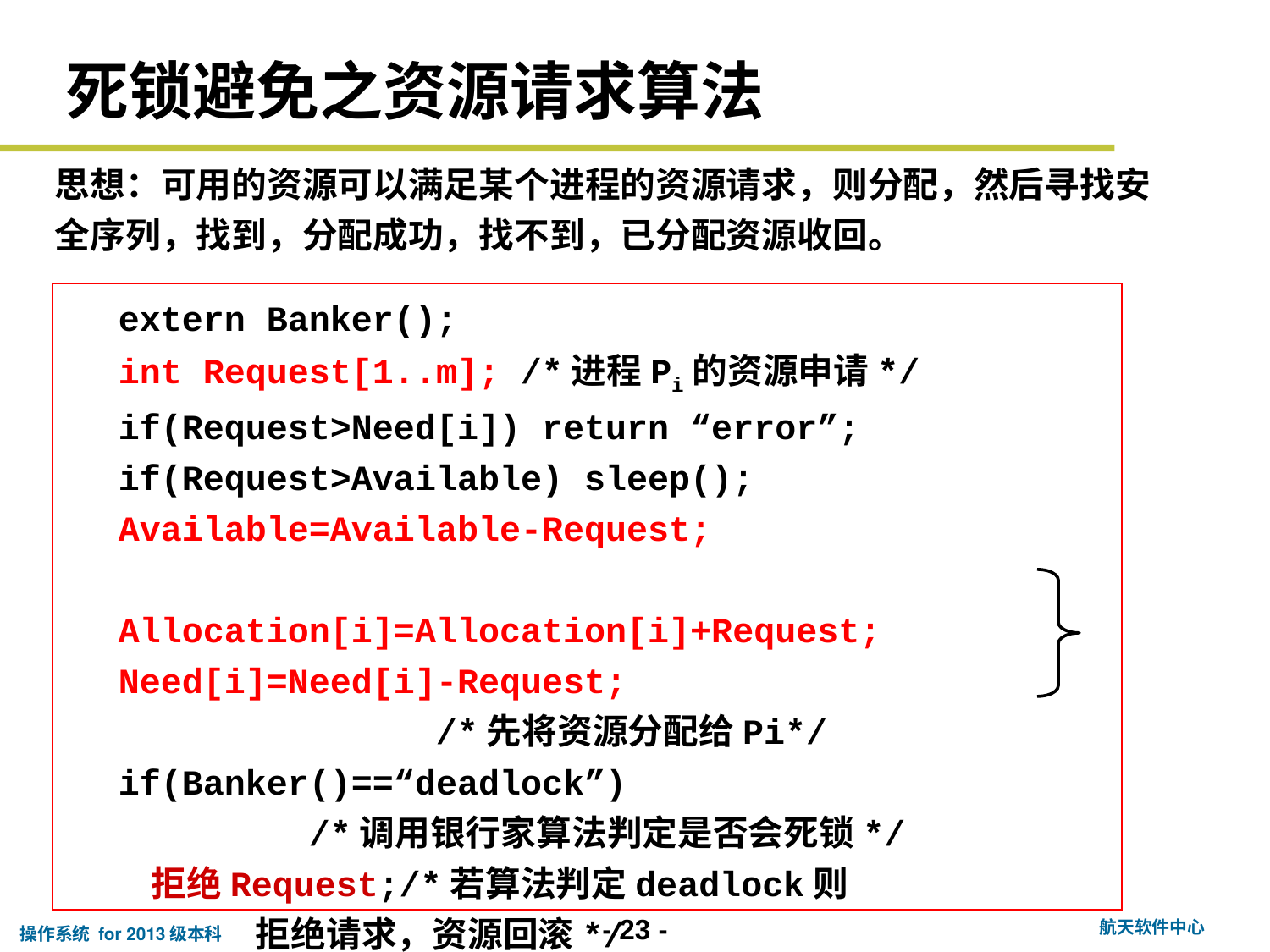

# 死锁避免之资源请求算法
思想：可用的资源可以满足某个进程的资源请求，则分配，然后寻找安全序列，找到，分配成功，找不到，已分配资源收回。
extern Banker();
int Request[1..m]; /*进程Pi的资源申请*/
if(Request>Need[i]) return “error”;
if(Request>Available) sleep();
Available=Available-Request;
Allocation[i]=Allocation[i]+Request; Need[i]=Need[i]-Request;
               /*先将资源分配给Pi*/
if(Banker()==“deadlock”)
         /*调用银行家算法判定是否会死锁*/
   拒绝Request;/*若算法判定deadlock则
                拒绝请求，资源回滚*/